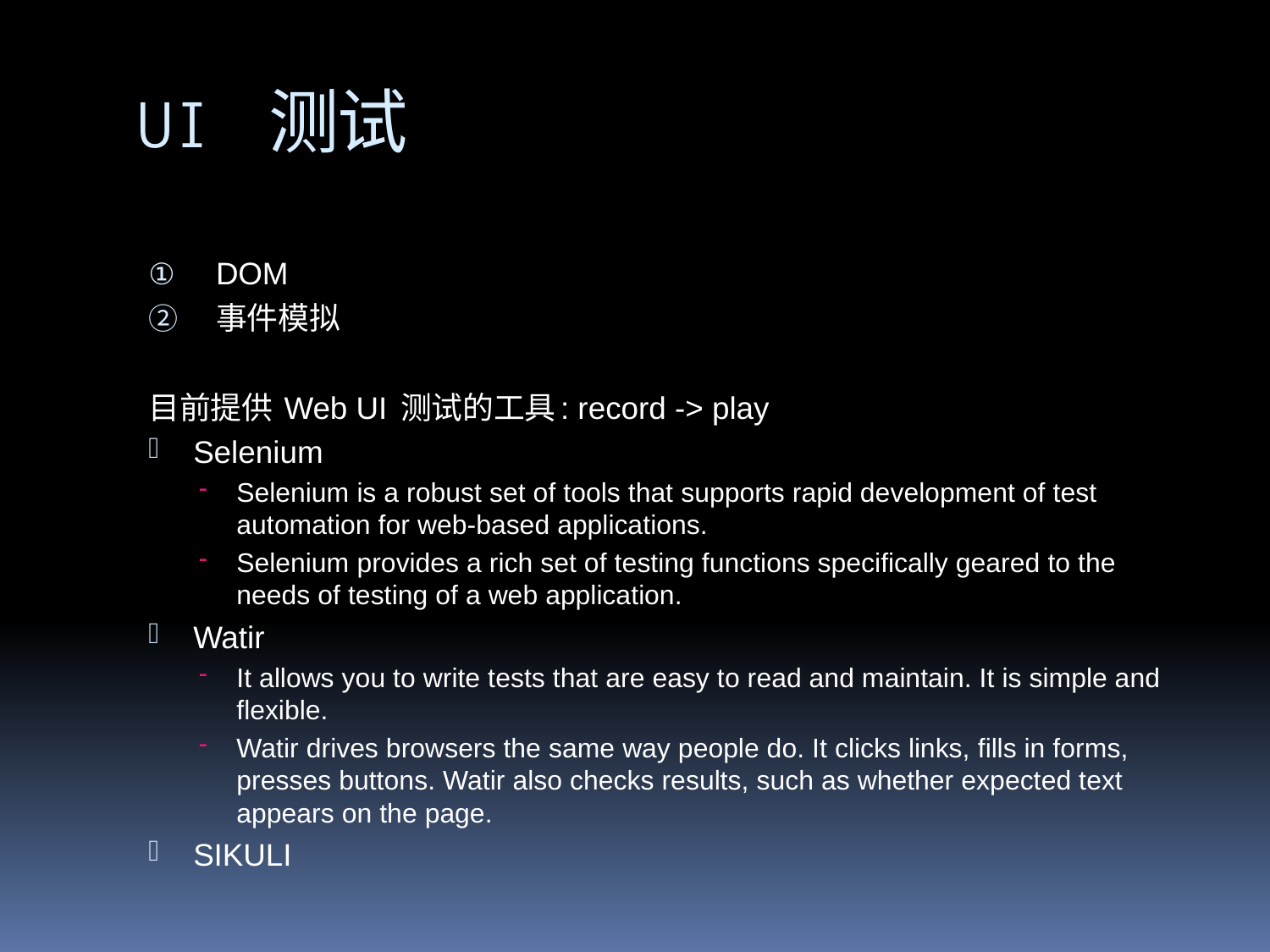

# UI 测试
DOM
事件模拟

目前提供 Web UI 测试的工具: record -> play
Selenium
Selenium is a robust set of tools that supports rapid development of test automation for web-based applications.
Selenium provides a rich set of testing functions specifically geared to the needs of testing of a web application.
Watir
It allows you to write tests that are easy to read and maintain. It is simple and flexible.
Watir drives browsers the same way people do. It clicks links, fills in forms, presses buttons. Watir also checks results, such as whether expected text appears on the page.
SIKULI